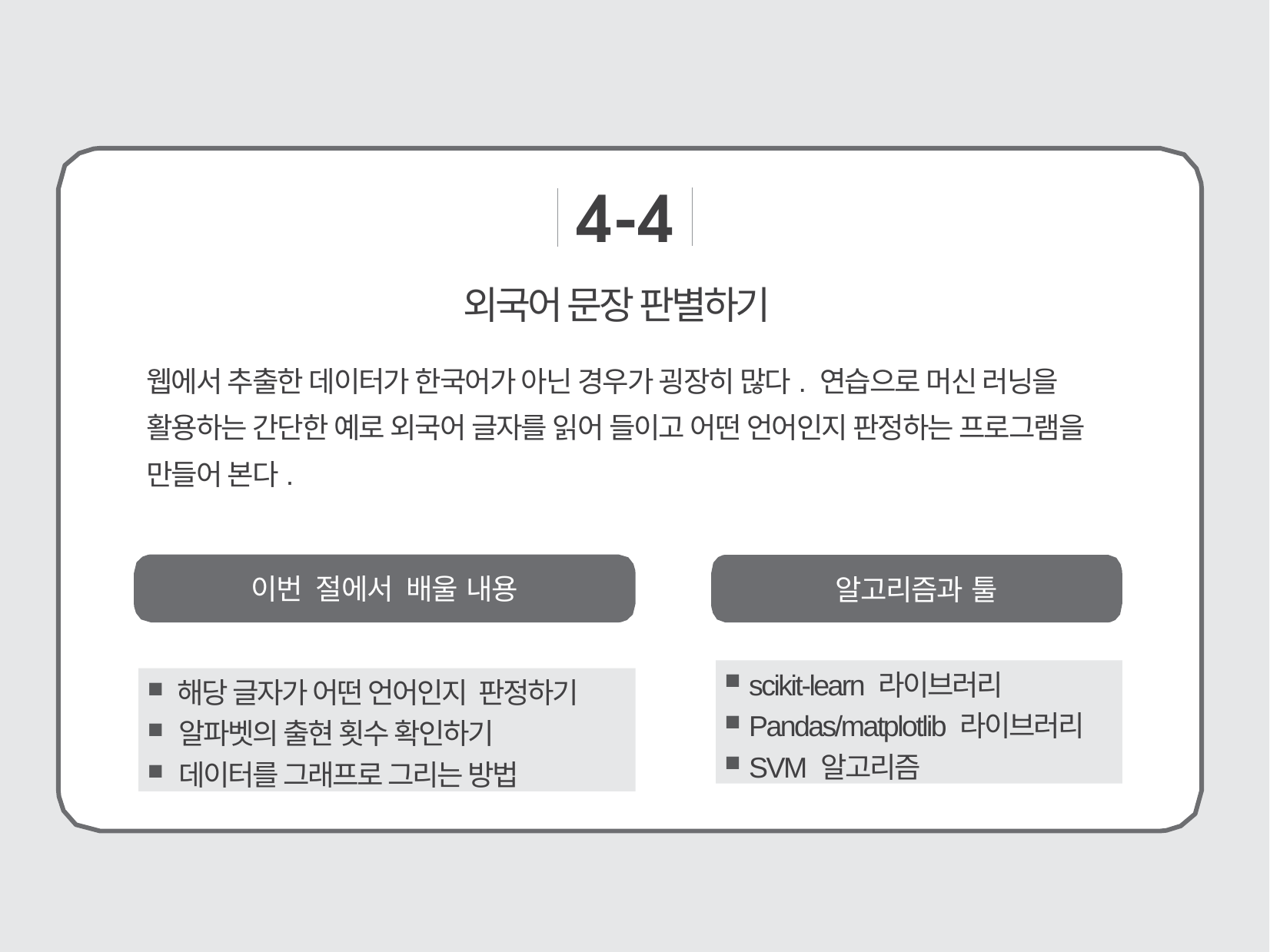

4-4

# 외국어 문장 판별하기

웹에서 추출한 데이터가 한국어가 아닌 경우가 굉장히 많다. 연습으로 머신 러닝을 활용하는 간단한 예로 외국어 글자를 읽어 들이고 어떤 언어인지 판정하는 프로그램을 만들어 본다.
이번  절에서  배울 내용
알고리즘과 툴
 scikit-learn 라이브러리
 Pandas/matplotlib 라이브러리
 SVM 알고리즘
 해당 글자가 어떤 언어인지  판정하기
 알파벳의 출현 횟수 확인하기
 데이터를 그래프로 그리는 방법